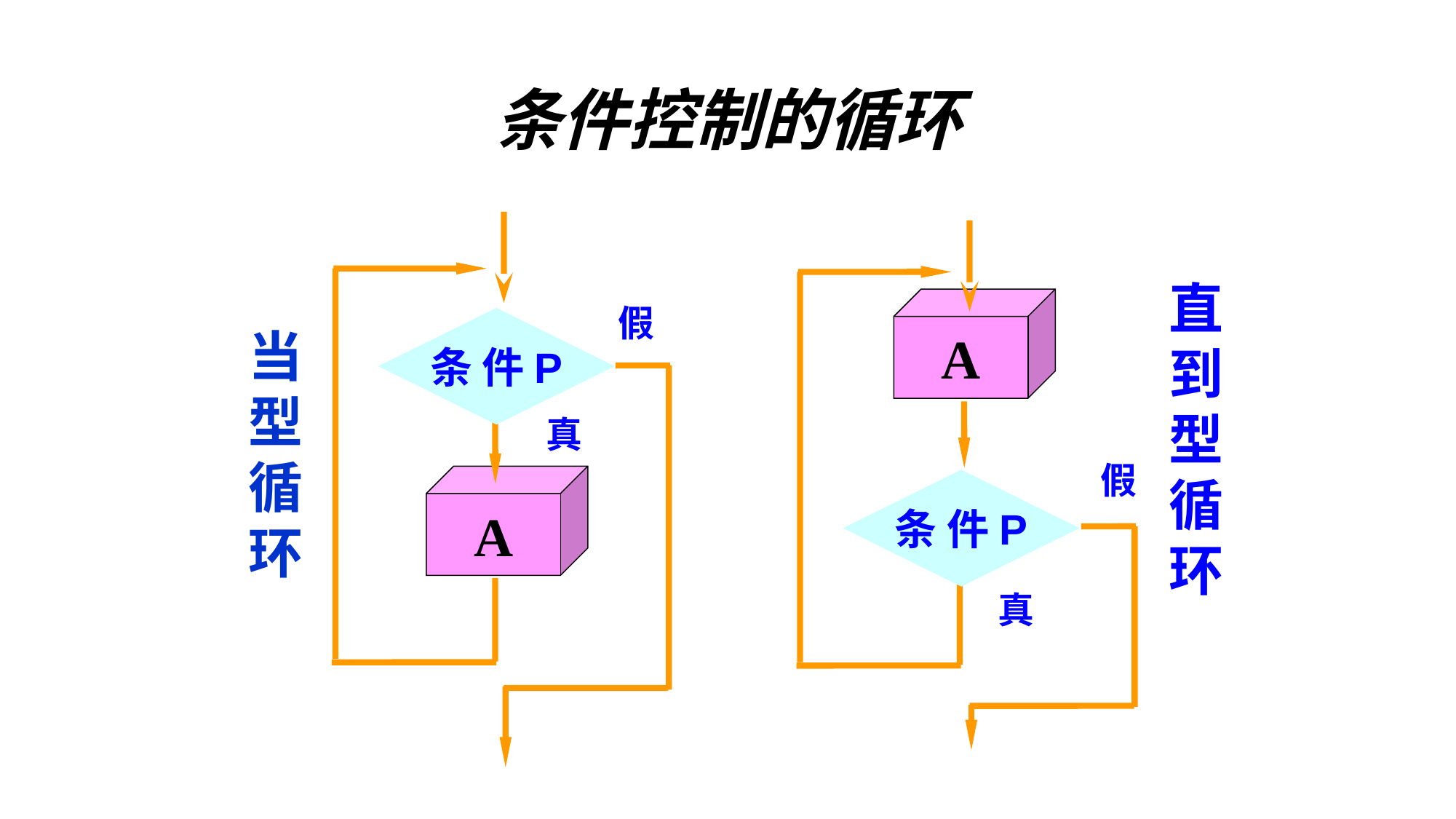

条件控制的循环

直
到
型
循
环

A
假
条 件P
假
当
型
循
环

真

假
A
条 件P

真